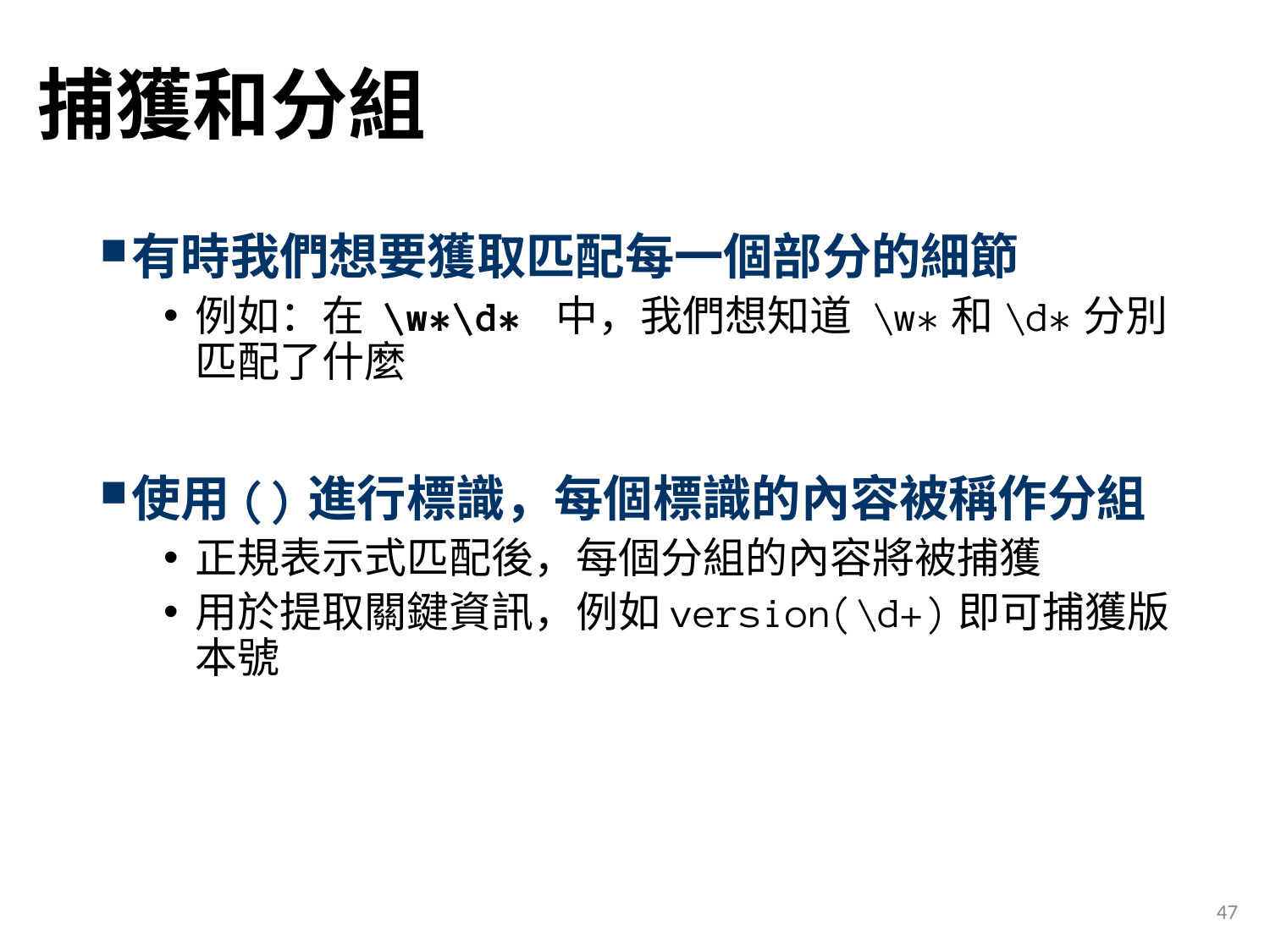

# 捕獲和分組
有時我們想要獲取匹配每一個部分的細節
例如：在 \w*\d* 中，我們想知道 \w*和\d*分別匹配了什麼

使用()進行標識，每個標識的內容被稱作分組
正規表示式匹配後，每個分組的內容將被捕獲
用於提取關鍵資訊，例如version(\d+)即可捕獲版本號
47